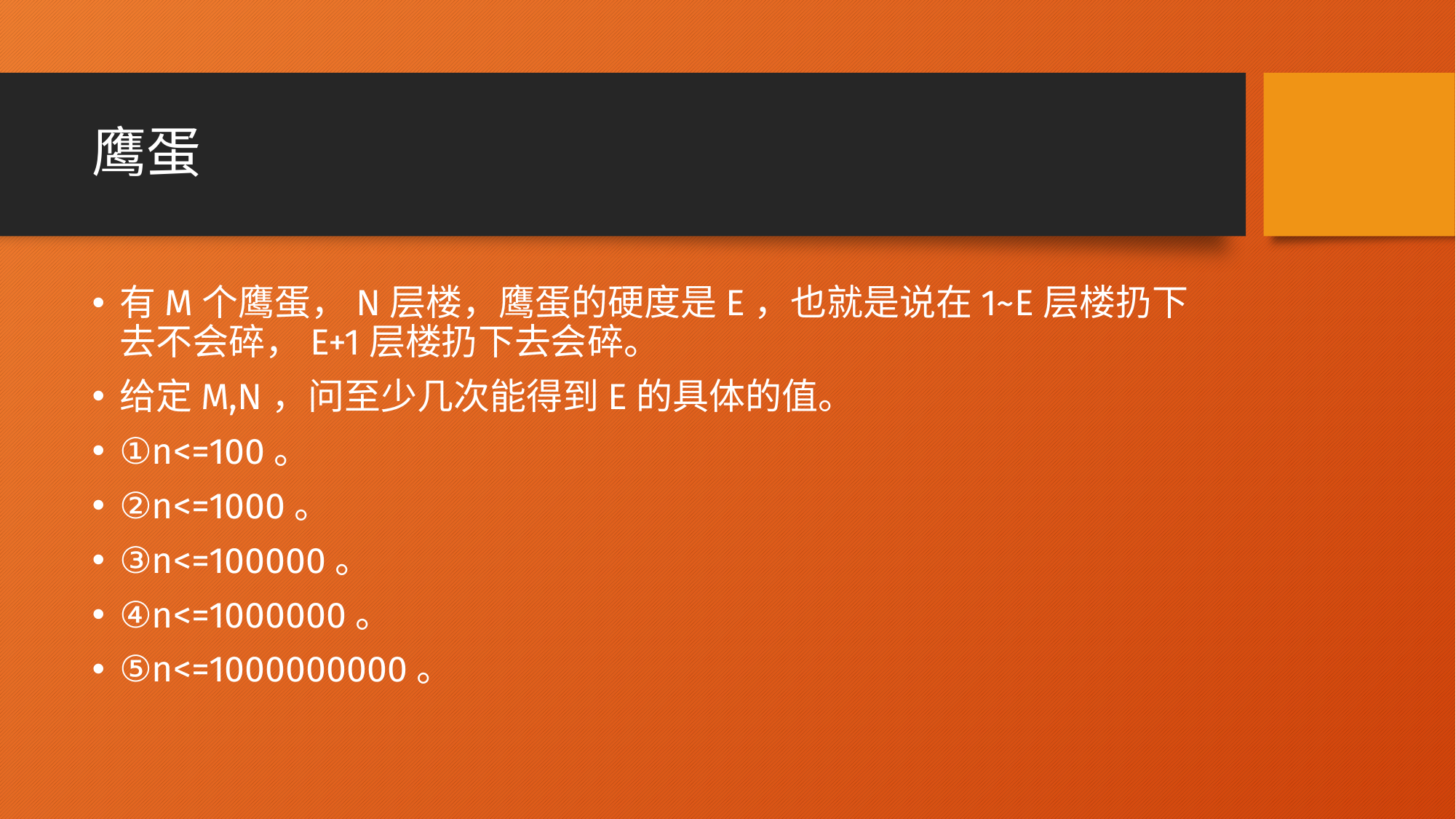

# 鹰蛋
有M个鹰蛋，N层楼，鹰蛋的硬度是E，也就是说在1~E层楼扔下去不会碎，E+1层楼扔下去会碎。
给定M,N，问至少几次能得到E的具体的值。
①n<=100。
②n<=1000。
③n<=100000。
④n<=1000000。
⑤n<=1000000000。